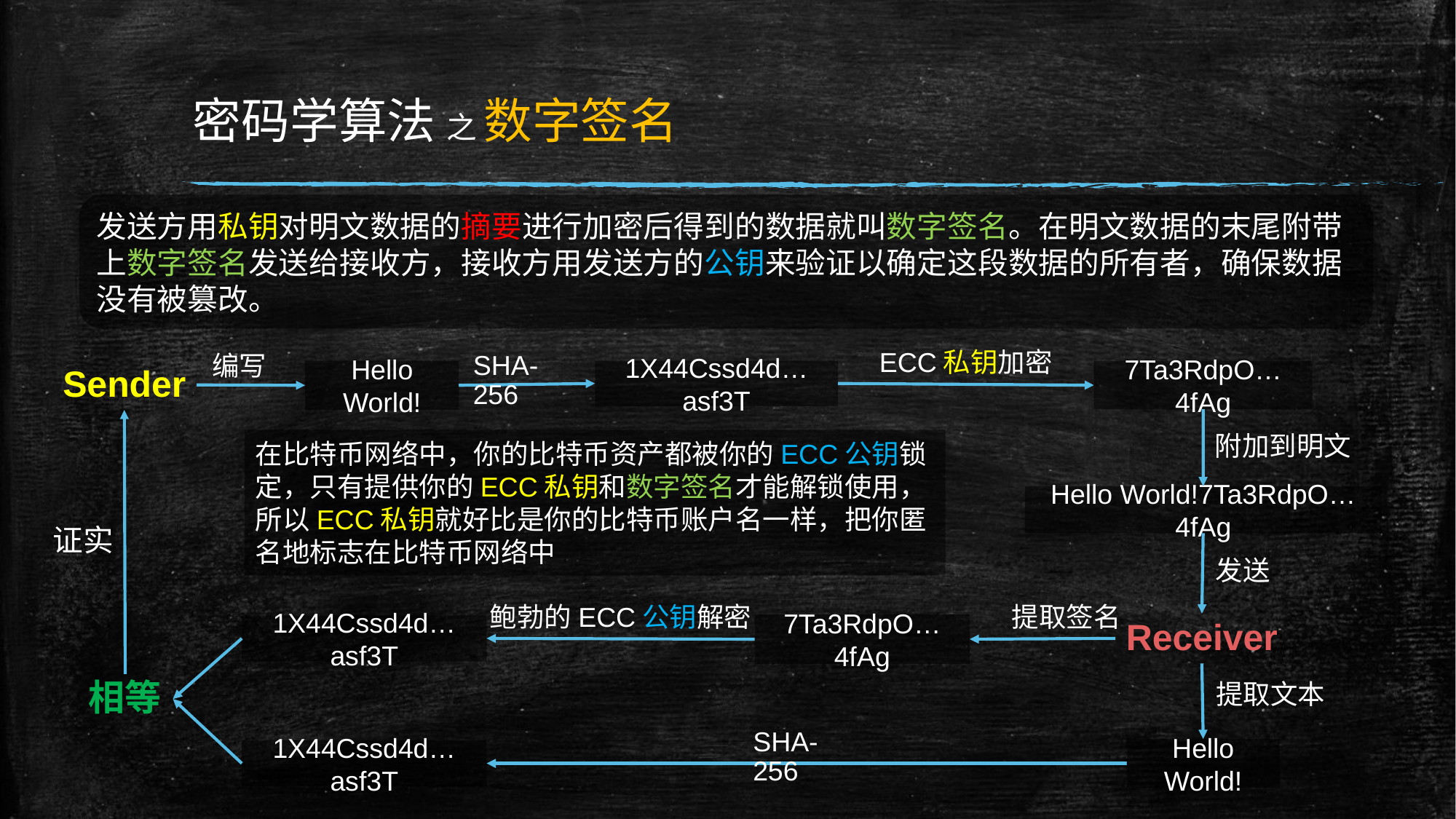

# 密码学算法 之 数字签名
发送方用私钥对明文数据的摘要进行加密后得到的数据就叫数字签名。在明文数据的末尾附带上数字签名发送给接收方，接收方用发送方的公钥来验证以确定这段数据的所有者，确保数据没有被篡改。
ECC私钥加密
SHA-256
编写
Sender
Hello World!
1X44Cssd4d…asf3T
7Ta3RdpO…4fAg
附加到明文
在比特币网络中，你的比特币资产都被你的ECC公钥锁定，只有提供你的ECC私钥和数字签名才能解锁使用，所以ECC私钥就好比是你的比特币账户名一样，把你匿名地标志在比特币网络中
Hello World!7Ta3RdpO…4fAg
证实
发送
鲍勃的ECC公钥解密
提取签名
Receiver
7Ta3RdpO…4fAg
1X44Cssd4d…asf3T
相等
提取文本
SHA-256
Hello World!
1X44Cssd4d…asf3T